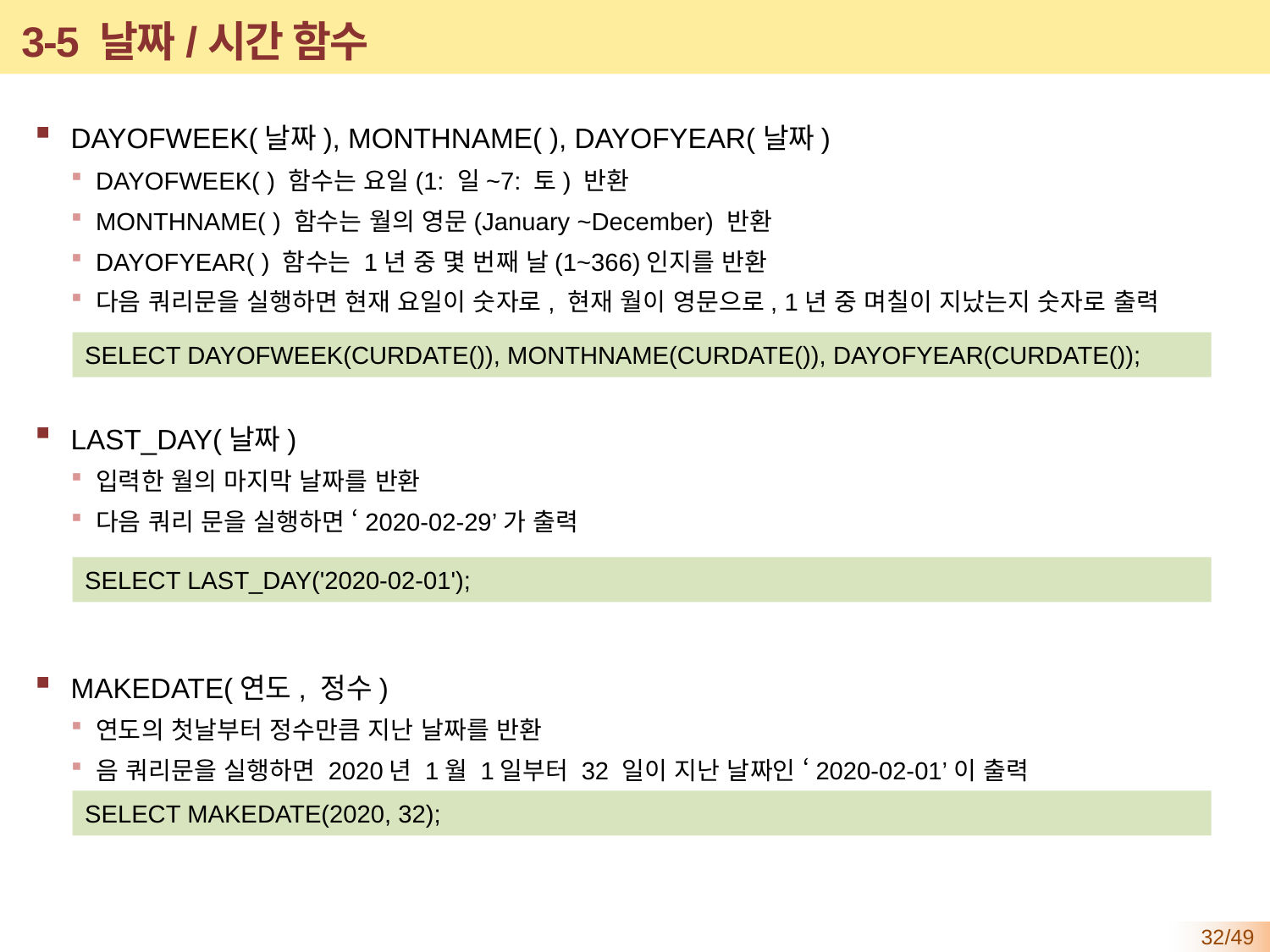

# 3-5 날짜/시간 함수
DAYOFWEEK(날짜), MONTHNAME( ), DAYOFYEAR(날짜)
DAYOFWEEK( ) 함수는 요일(1: 일~7: 토) 반환
MONTHNAME( ) 함수는 월의 영문(January ~December) 반환
DAYOFYEAR( ) 함수는 1년 중 몇 번째 날(1~366)인지를 반환
다음 쿼리문을 실행하면 현재 요일이 숫자로, 현재 월이 영문으로, 1년 중 며칠이 지났는지 숫자로 출력

LAST_DAY(날짜)
입력한 월의 마지막 날짜를 반환
다음 쿼리 문을 실행하면 ‘2020-02-29’가 출력

MAKEDATE(연도, 정수)
연도의 첫날부터 정수만큼 지난 날짜를 반환
음 쿼리문을 실행하면 2020년 1월 1일부터 32 일이 지난 날짜인 ‘2020-02-01’이 출력
SELECT DAYOFWEEK(CURDATE()), MONTHNAME(CURDATE()), DAYOFYEAR(CURDATE());
SELECT LAST_DAY('2020-02-01');
SELECT MAKEDATE(2020, 32);